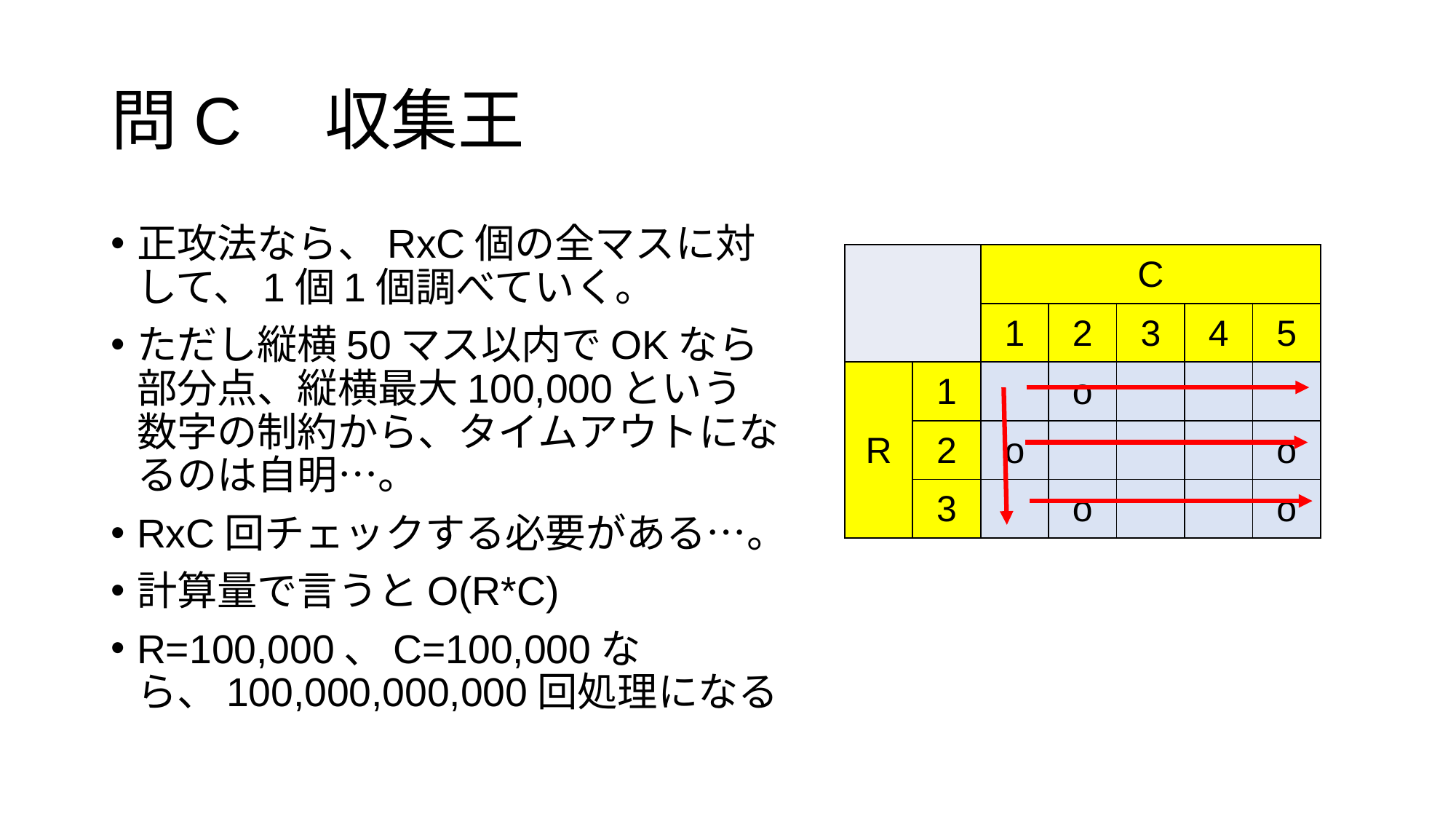

# 問C　収集王
正攻法なら、RxC個の全マスに対して、1個1個調べていく。
ただし縦横50マス以内でOKなら部分点、縦横最大100,000という数字の制約から、タイムアウトになるのは自明…。
RxC回チェックする必要がある…。
計算量で言うとO(R*C)
R=100,000、C=100,000なら、100,000,000,000回処理になる
|  |  | C |  |  |  |  |
| --- | --- | --- | --- | --- | --- | --- |
|  |  | 1 | 2 | 3 | 4 | 5 |
| R | 1 |  | o |  |  |  |
|  | 2 | o |  |  |  | o |
|  | 3 |  | o |  |  | o |